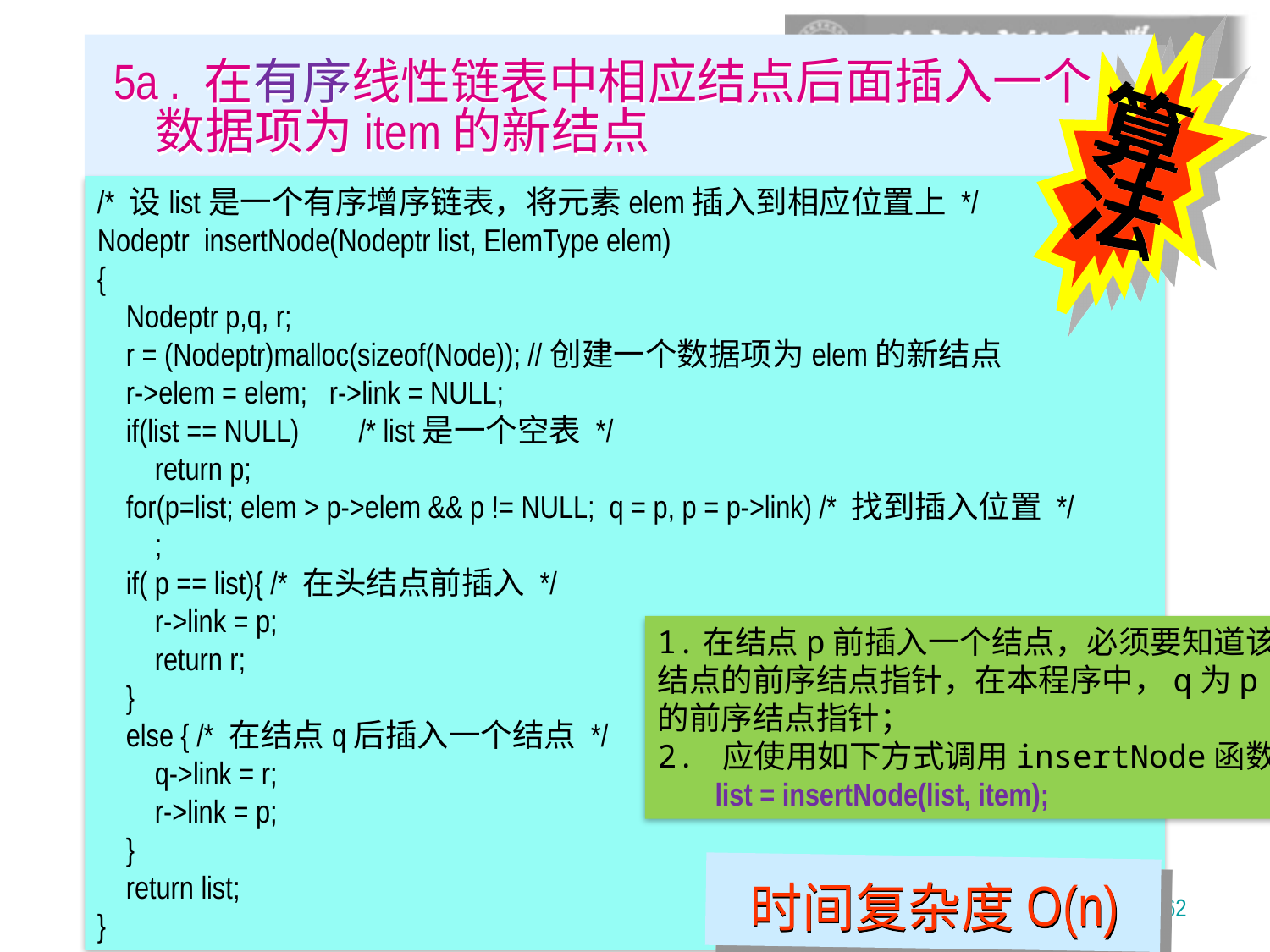

算
法

 5a . 在有序线性链表中相应结点后面插入一个
    数据项为item的新结点
/* 设list是一个有序增序链表，将元素elem插入到相应位置上 */
Nodeptr  insertNode(Nodeptr list, ElemType elem)
{
    Nodeptr p,q, r;
    r = (Nodeptr)malloc(sizeof(Node)); //创建一个数据项为elem的新结点
    r->elem = elem;   r->link = NULL;
    if(list == NULL) 	 /* list是一个空表 */
        return p;
    for(p=list; elem > p->elem && p != NULL;  q = p, p = p->link) /* 找到插入位置 */
        ;
    if( p == list){ /* 在头结点前插入 */
        r->link = p;
        return r;
    }
    else { /* 在结点q后插入一个结点 */
        q->link = r;
        r->link = p;
    }
    return list;
}
1.在结点p前插入一个结点，必须要知道该结点的前序结点指针，在本程序中，q为p的前序结点指针；
2. 应使用如下方式调用insertNode函数：
        list = insertNode(list, item);

时间复杂度O(n)
62